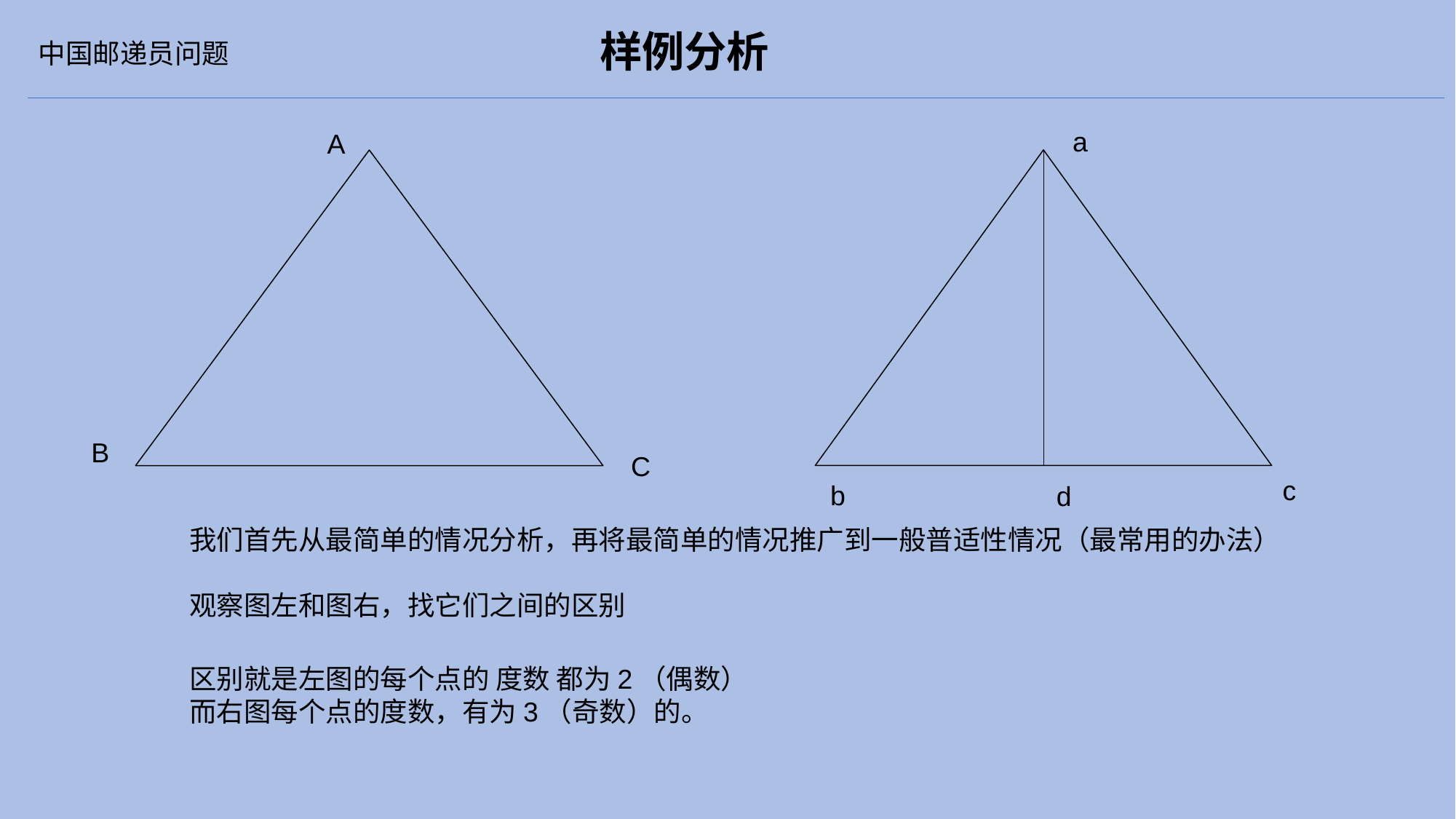

样例分析
中国邮递员问题
a
A

B
C
c
b
d
我们首先从最简单的情况分析，再将最简单的情况推广到一般普适性情况（最常用的办法）

观察图左和图右，找它们之间的区别
区别就是左图的每个点的 度数 都为2（偶数）
而右图每个点的度数，有为3（奇数）的。